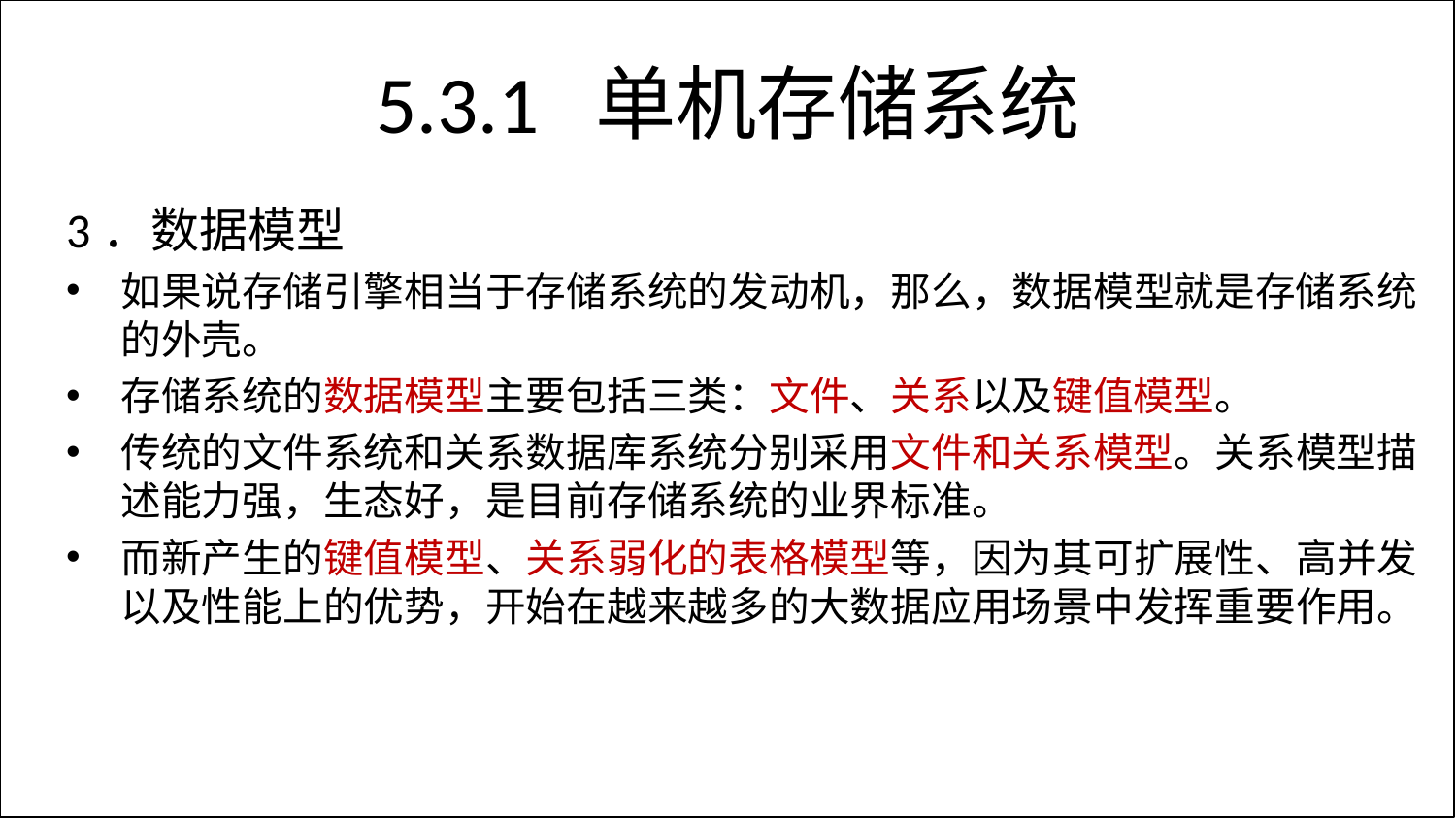

# 5.3.1  单机存储系统
3．数据模型
如果说存储引擎相当于存储系统的发动机，那么，数据模型就是存储系统的外壳。
存储系统的数据模型主要包括三类：文件、关系以及键值模型。
传统的文件系统和关系数据库系统分别采用文件和关系模型。关系模型描述能力强，生态好，是目前存储系统的业界标准。
而新产生的键值模型、关系弱化的表格模型等，因为其可扩展性、高并发以及性能上的优势，开始在越来越多的大数据应用场景中发挥重要作用。